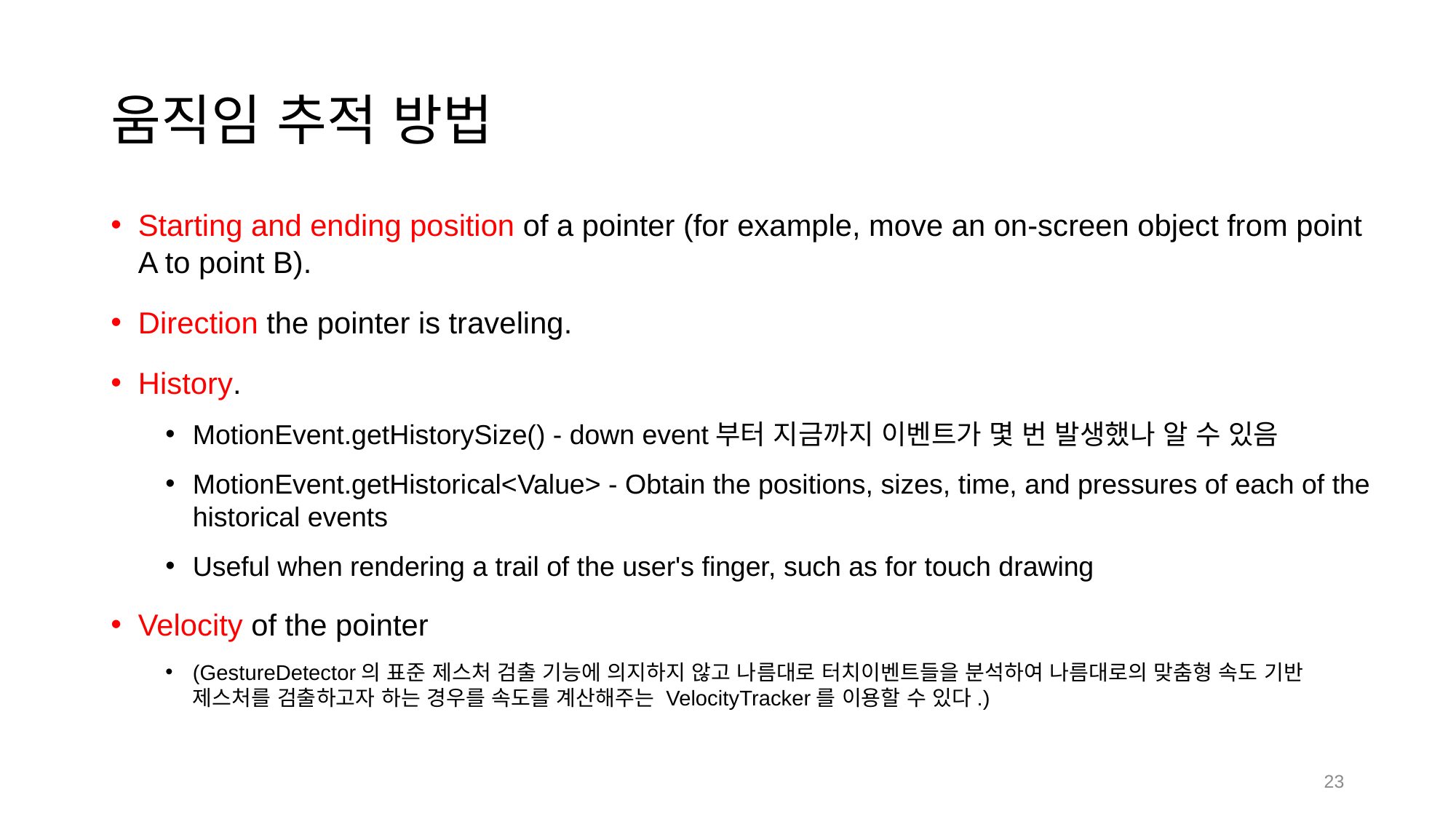

# 움직임 추적 방법
Starting and ending position of a pointer (for example, move an on-screen object from point A to point B).
Direction the pointer is traveling.
History.
MotionEvent.getHistorySize() - down event부터 지금까지 이벤트가 몇 번 발생했나 알 수 있음
MotionEvent.getHistorical<Value> - Obtain the positions, sizes, time, and pressures of each of the historical events
Useful when rendering a trail of the user's finger, such as for touch drawing
Velocity of the pointer
(GestureDetector의 표준 제스처 검출 기능에 의지하지 않고 나름대로 터치이벤트들을 분석하여 나름대로의 맞춤형 속도 기반 제스처를 검출하고자 하는 경우를 속도를 계산해주는 VelocityTracker를 이용할 수 있다.)
23